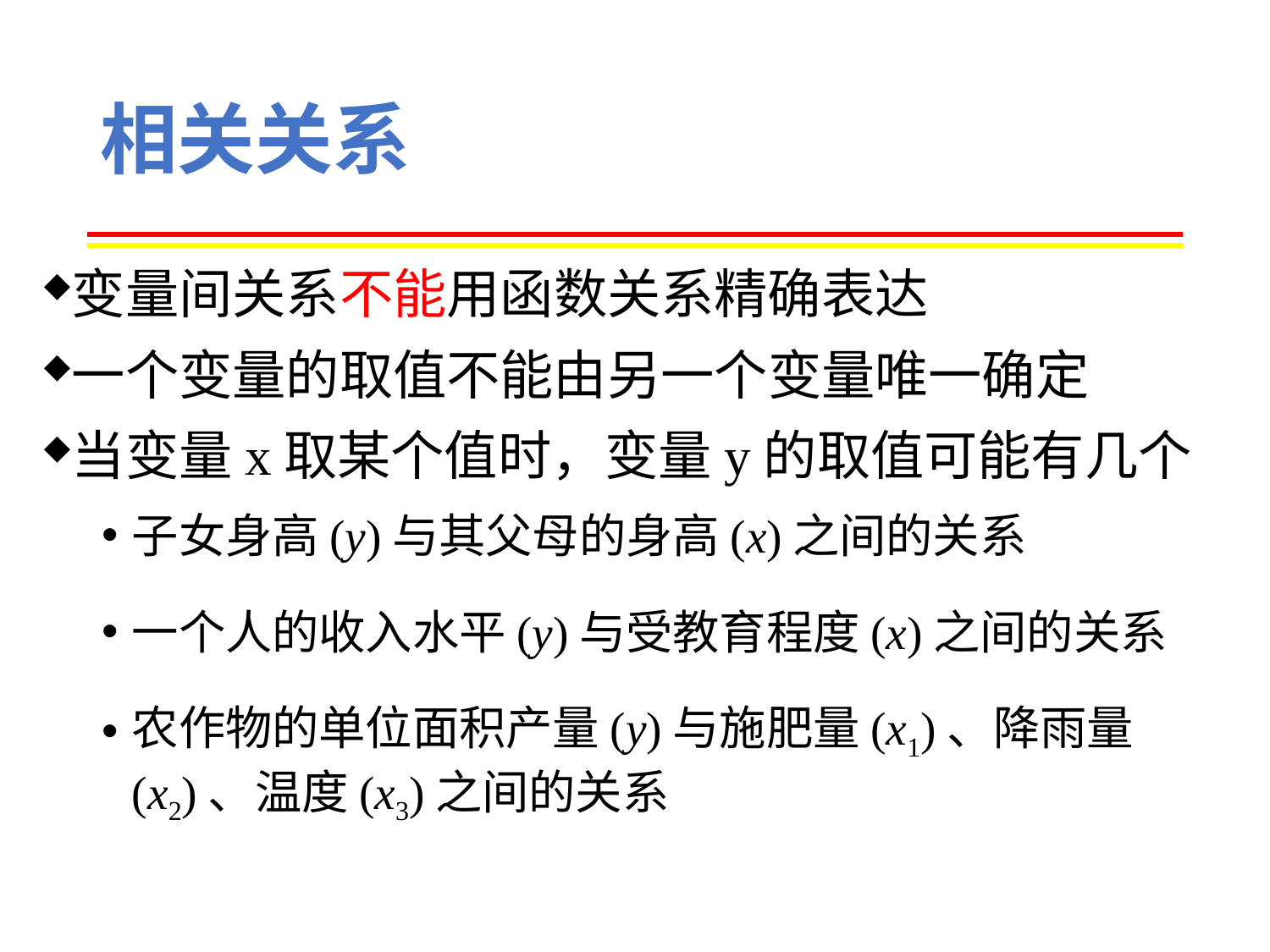

# 相关关系
变量间关系不能用函数关系精确表达
一个变量的取值不能由另一个变量唯一确定
当变量x取某个值时，变量y的取值可能有几个
子女身高(y)与其父母的身高(x)之间的关系
一个人的收入水平(y)与受教育程度(x)之间的关系
农作物的单位面积产量(y)与施肥量(x1)、降雨量(x2)、温度(x3)之间的关系